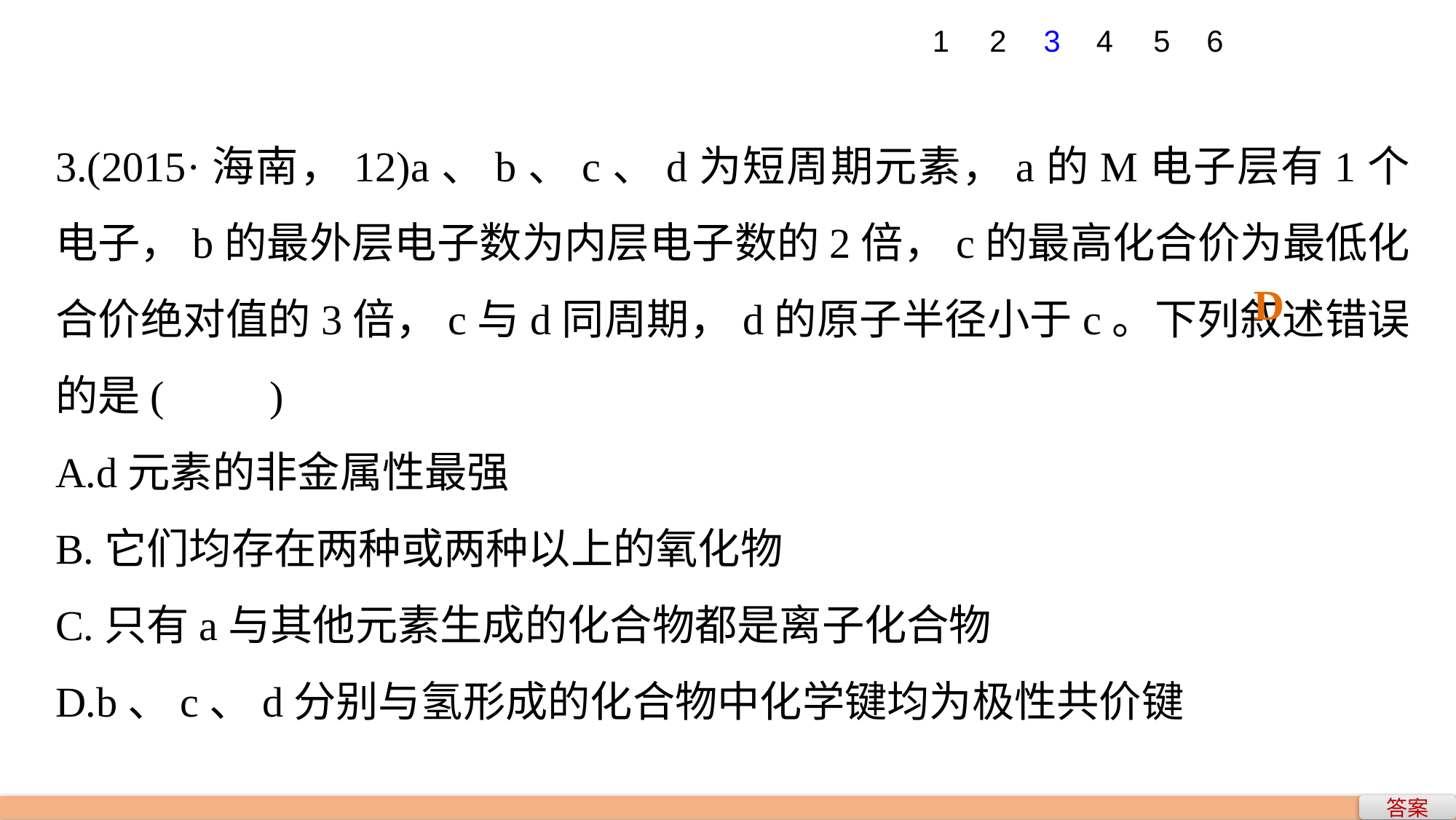

6
1
2
3
4
5
3.(2015·海南，12)a、b、c、d为短周期元素，a的M电子层有1个电子，b的最外层电子数为内层电子数的2倍，c的最高化合价为最低化合价绝对值的3倍，c与d同周期，d的原子半径小于c。下列叙述错误的是(　　)
A.d元素的非金属性最强
B.它们均存在两种或两种以上的氧化物
C.只有a与其他元素生成的化合物都是离子化合物
D.b、c、d分别与氢形成的化合物中化学键均为极性共价键
D
答案